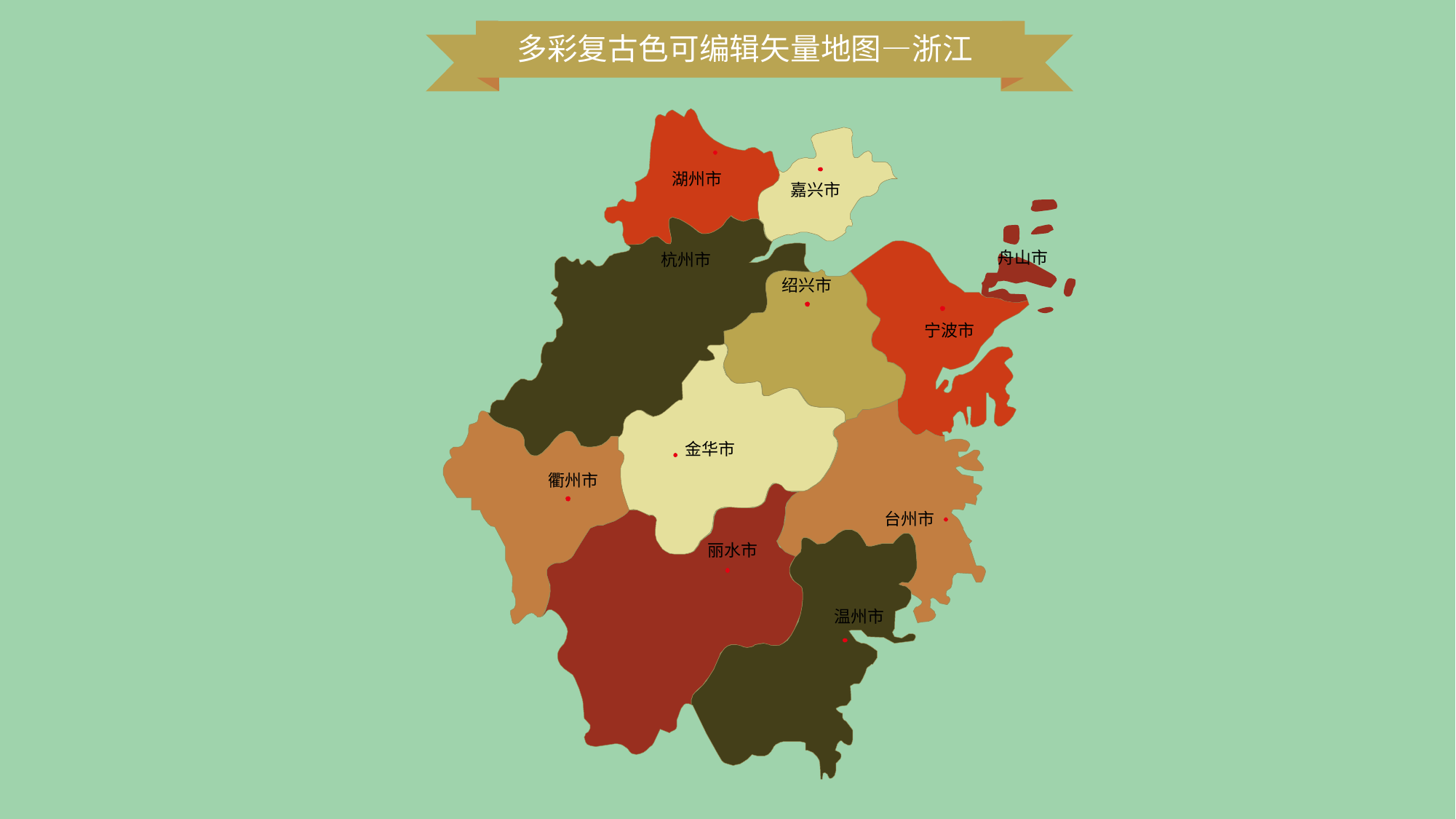

多彩复古色可编辑矢量地图—浙江

湖州市

嘉兴市

舟山市
杭州市

绍兴市

宁波市

金华市

衢州市

台州市

丽水市

温州市